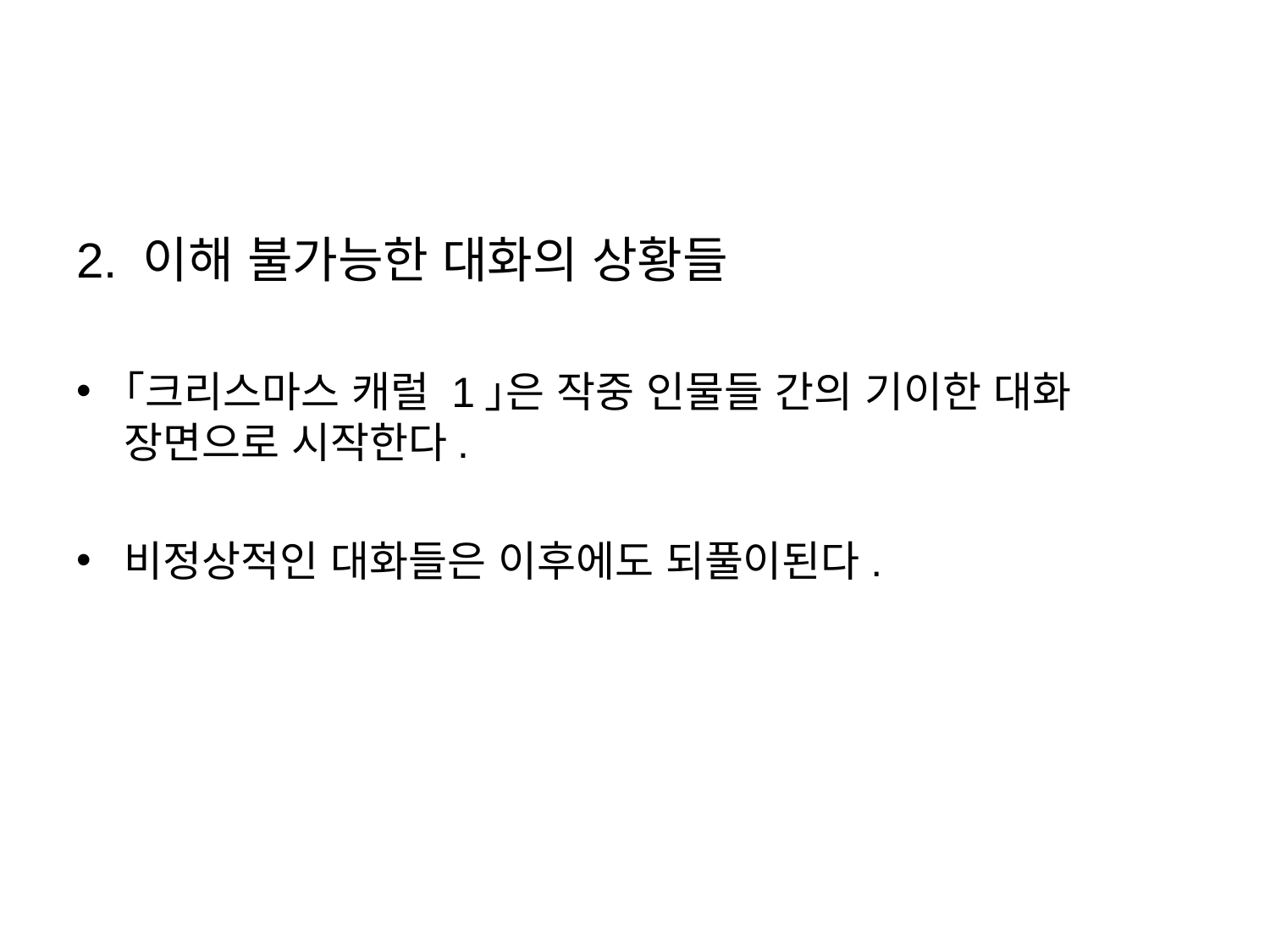

2. 이해 불가능한 대화의 상황들

｢크리스마스 캐럴 1｣은 작중 인물들 간의 기이한 대화 장면으로 시작한다.

비정상적인 대화들은 이후에도 되풀이된다.